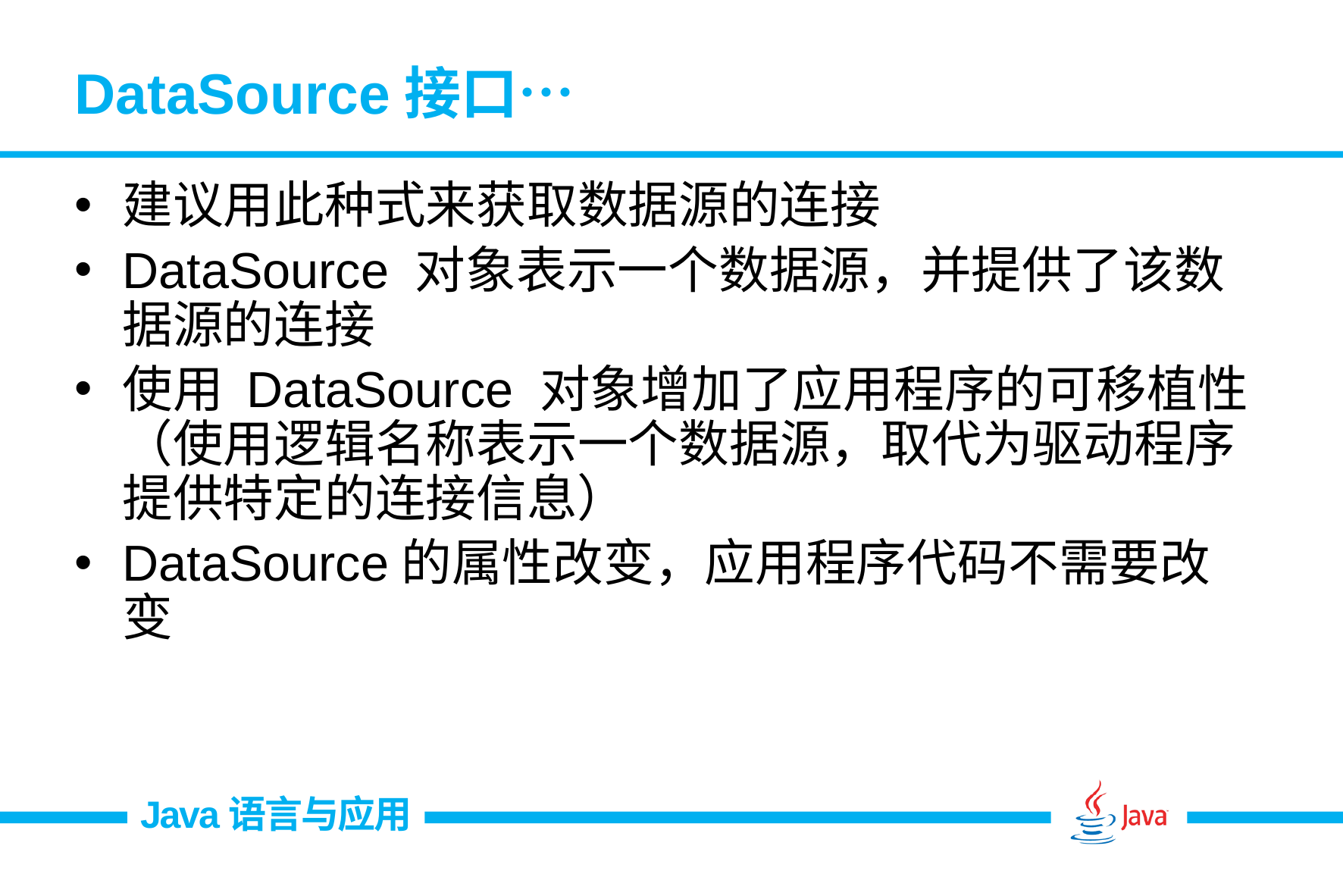

# DataSource接口…
建议用此种式来获取数据源的连接
DataSource 对象表示一个数据源，并提供了该数据源的连接
使用 DataSource 对象增加了应用程序的可移植性（使用逻辑名称表示一个数据源，取代为驱动程序提供特定的连接信息）
DataSource的属性改变，应用程序代码不需要改变